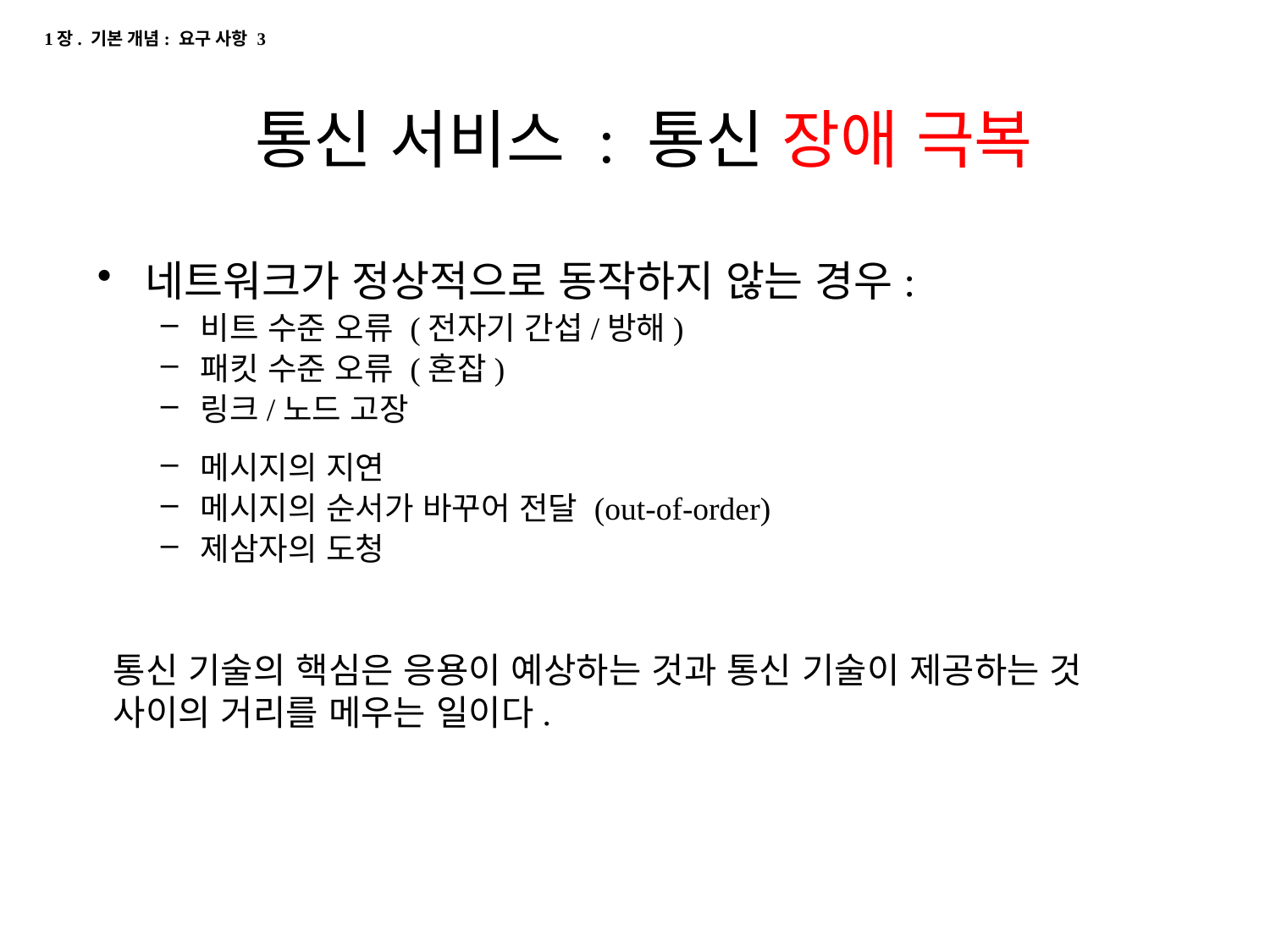

1장. 기본 개념: 요구 사항 3
# 통신 서비스 : 통신 장애 극복
네트워크가 정상적으로 동작하지 않는 경우:
비트 수준 오류 (전자기 간섭/방해)
패킷 수준 오류 (혼잡)
링크/노드 고장

메시지의 지연
메시지의 순서가 바꾸어 전달 (out-of-order)
제삼자의 도청

	통신 기술의 핵심은 응용이 예상하는 것과 통신 기술이 제공하는 것 사이의 거리를 메우는 일이다.